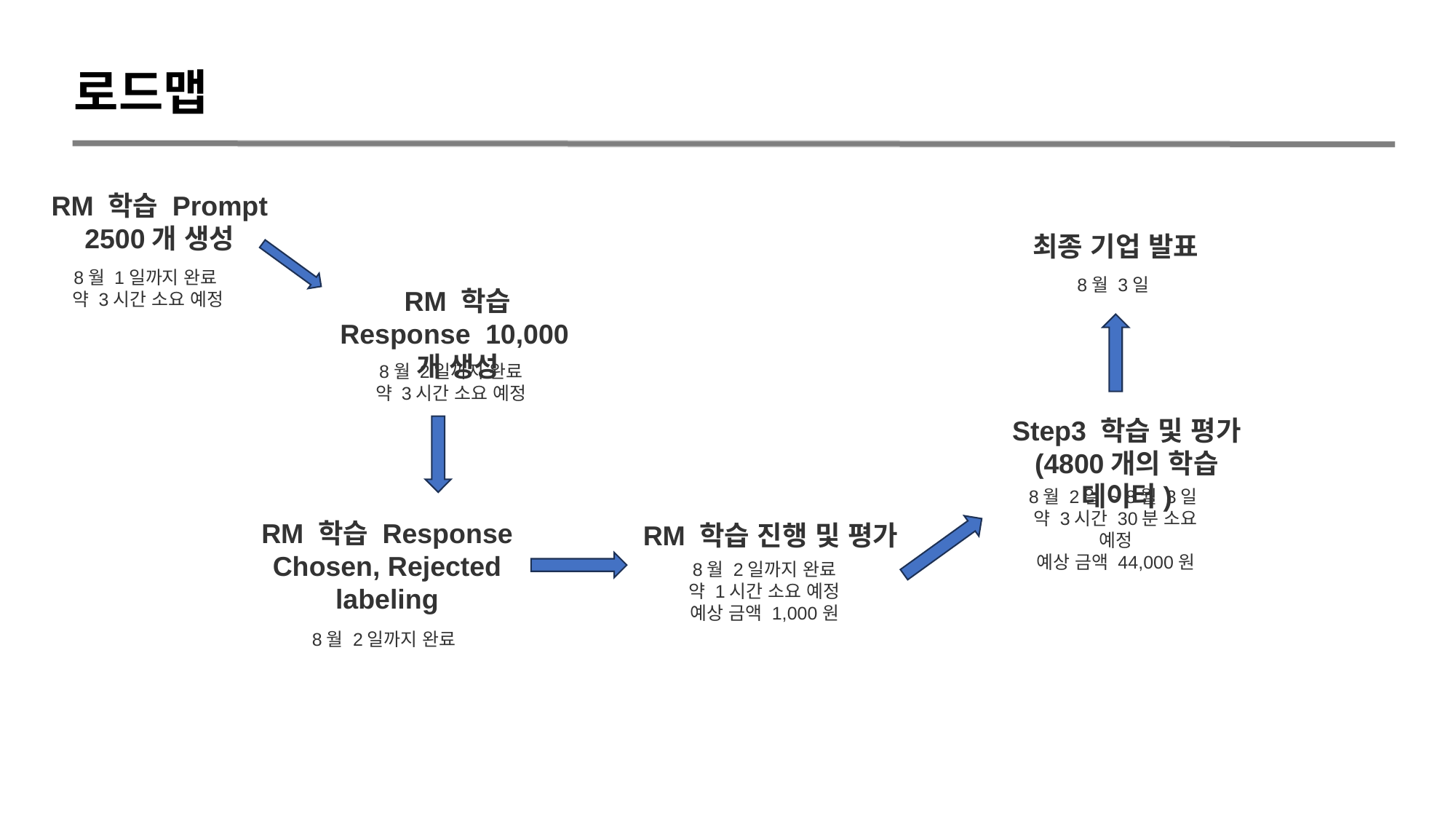

로드맵
RM 학습 Prompt 2500개 생성
최종 기업 발표

8월 1일까지 완료
약 3시간 소요 예정
8월 3일
RM 학습 Response  10,000개 생성

8월 2일까지 완료
약 3시간 소요 예정
Step3 학습 및 평가
(4800개의 학습 데이터)

8월 2일 ~ 8월 3일
약 3시간 30분 소요 예정
예상 금액 44,000원
RM 학습 Response
Chosen, Rejected labeling
RM 학습 진행 및 평가

8월 2일까지 완료
약 1시간 소요 예정
예상 금액 1,000원
8월 2일까지 완료